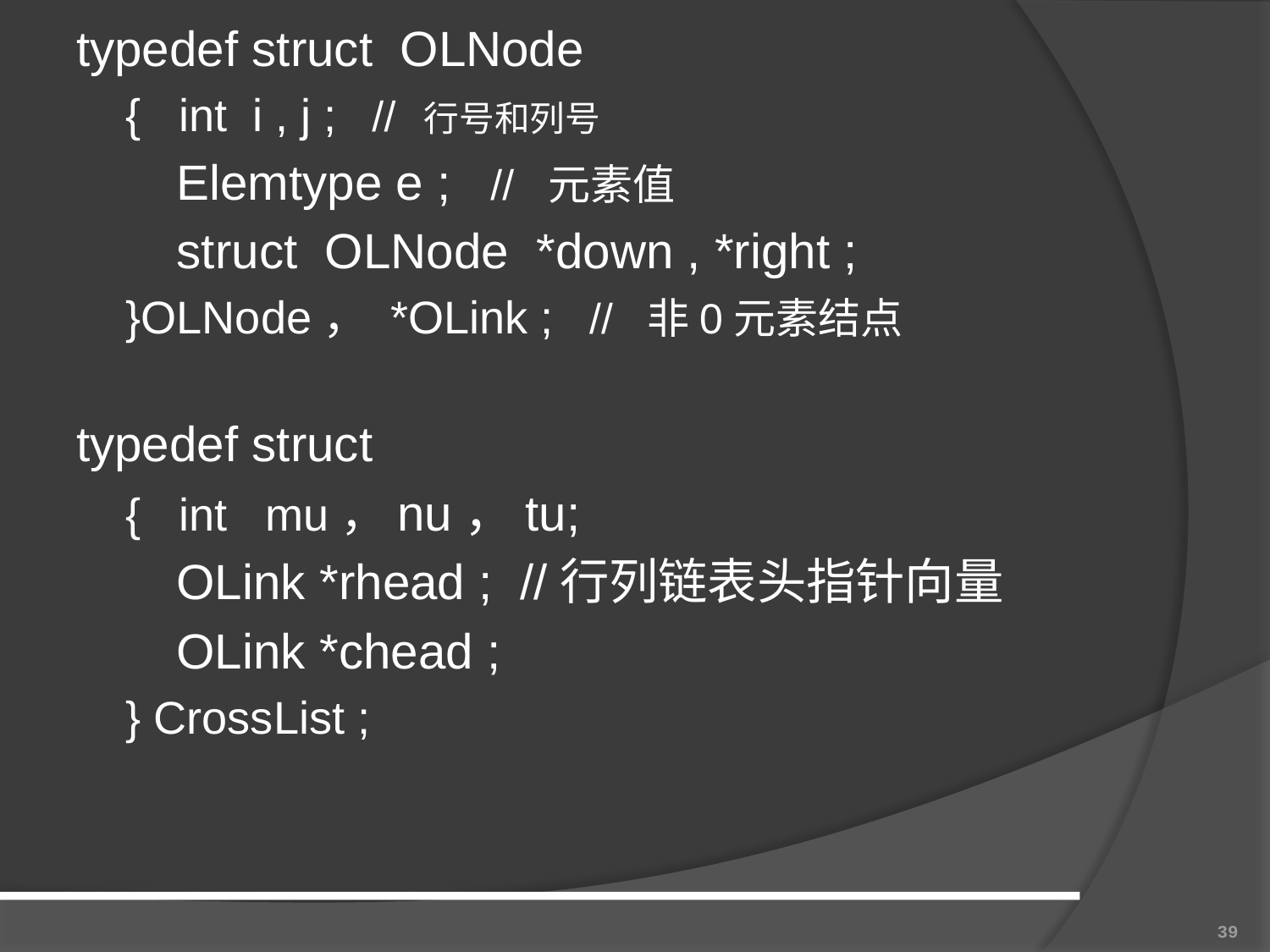

typedef struct  OLNode
{   int  i , j ;   //  行号和列号
Elemtype e ;    //  元素值
struct  OLNode  *down , *right ;
}OLNode， *OLink ;   //  非0元素结点

typedef struct
{   int   mu，nu，tu;
OLink *rhead ;  //行列链表头指针向量
OLink *chead ;
} CrossList ;

39